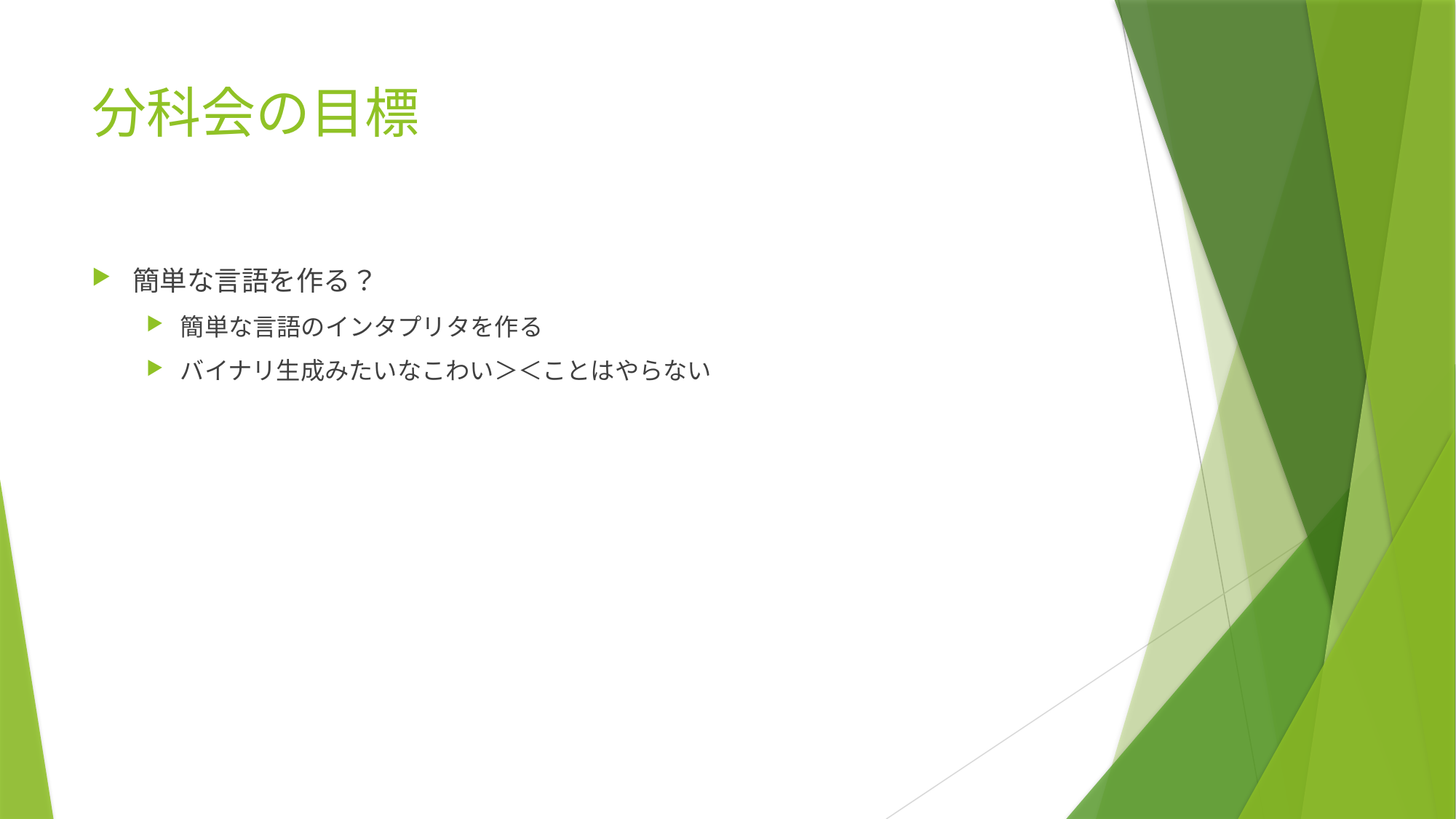

# 分科会の目標
簡単な言語を作る？
簡単な言語のインタプリタを作る
バイナリ生成みたいなこわい＞＜ことはやらない